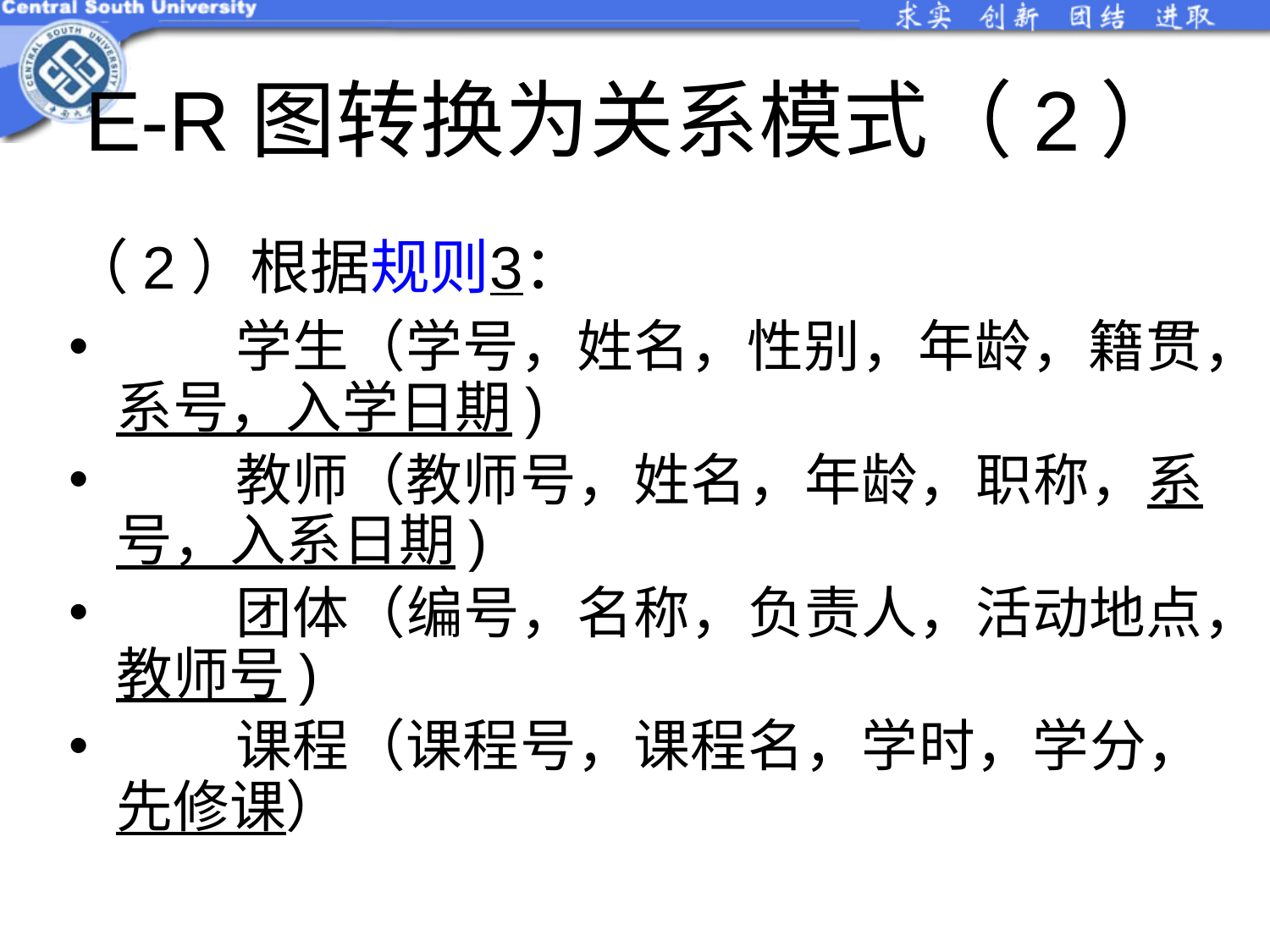

# E-R图转换为关系模式（2）
（2）根据规则3：
        学生（学号，姓名，性别，年龄，籍贯，系号，入学日期)
        教师（教师号，姓名，年龄，职称，系号，入系日期)
        团体（编号，名称，负责人，活动地点，教师号)
        课程（课程号，课程名，学时，学分，先修课）